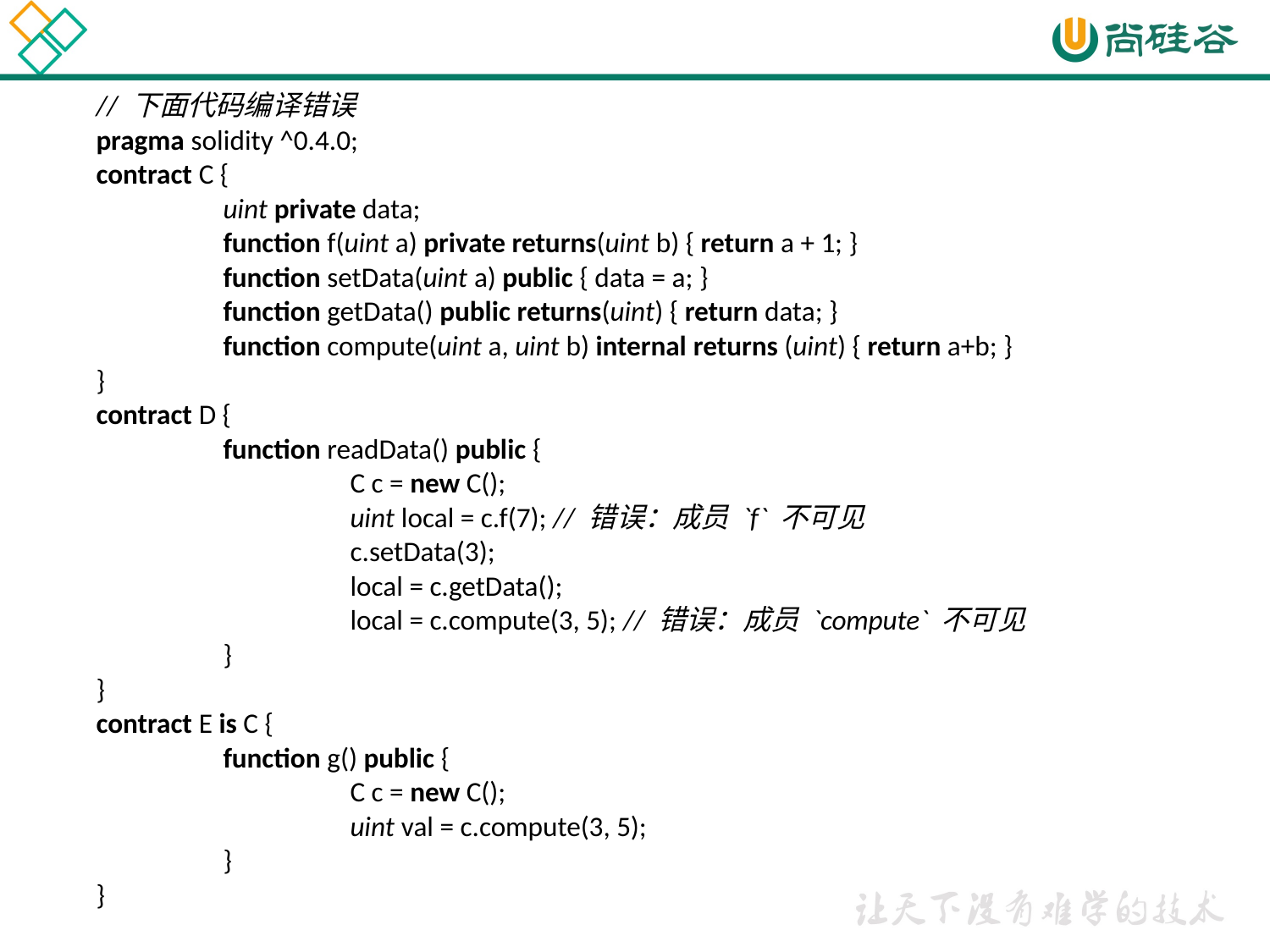

// 下面代码编译错误
pragma solidity ^0.4.0;
contract C {
	uint private data;
	function f(uint a) private returns(uint b) { return a + 1; }
	function setData(uint a) public { data = a; }
	function getData() public returns(uint) { return data; }
	function compute(uint a, uint b) internal returns (uint) { return a+b; }
}
contract D {
	function readData() public {
		C c = new C();
		uint local = c.f(7); // 错误：成员 `f` 不可见
		c.setData(3);
		local = c.getData();
		local = c.compute(3, 5); // 错误：成员 `compute` 不可见
	}
}
contract E is C {
	function g() public {
		C c = new C();
		uint val = c.compute(3, 5);
	}
}